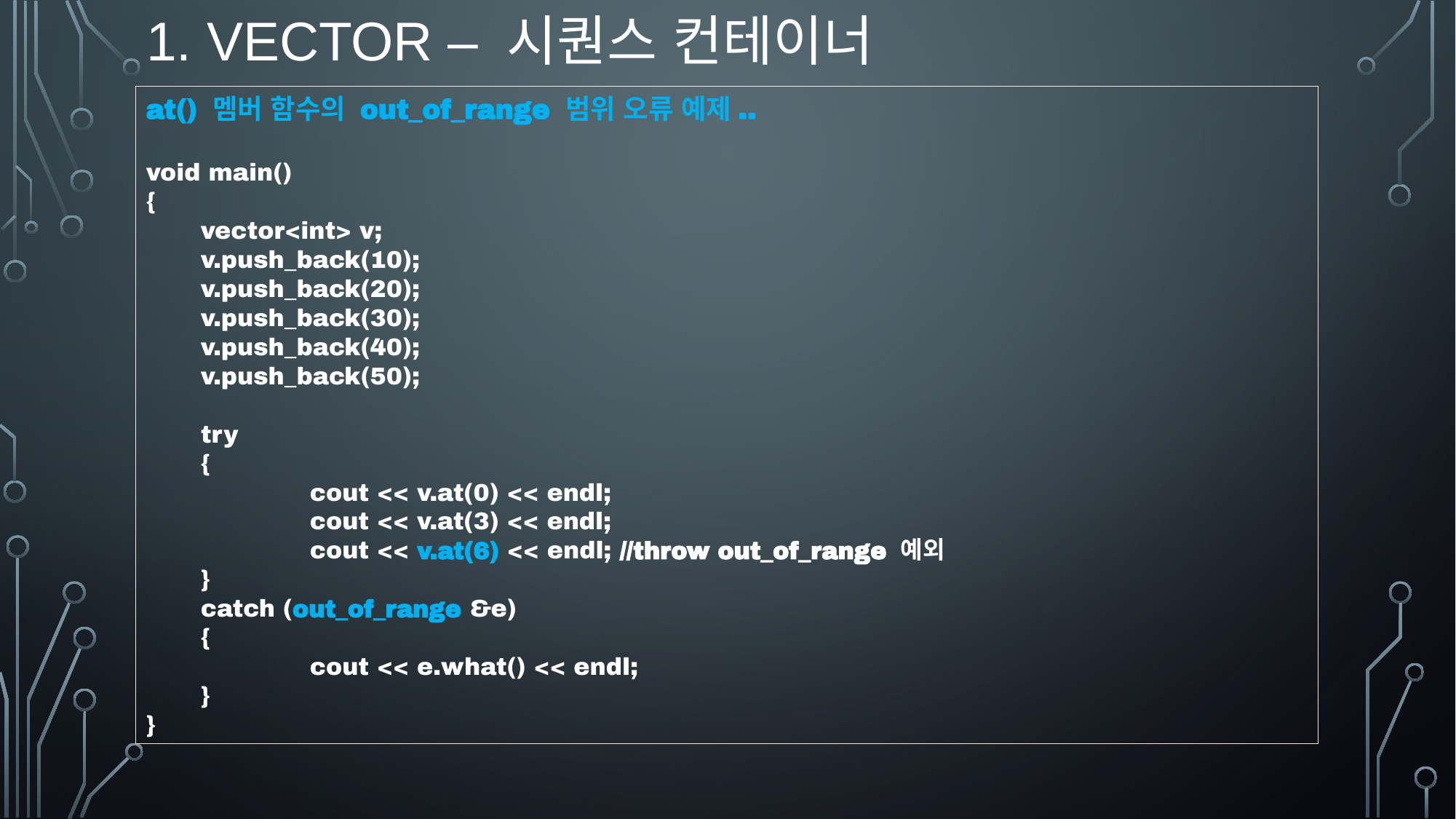

# 1. Vector – 시퀀스 컨테이너
at() 멤버 함수의 out_of_range 범위 오류 예제..

void main()
{
vector<int> v;
v.push_back(10);
v.push_back(20);
v.push_back(30);
v.push_back(40);
v.push_back(50);

try
{
	cout << v.at(0) << endl;
	cout << v.at(3) << endl;
	cout << v.at(6) << endl; //throw out_of_range 예외
}
catch (out_of_range &e)
{
	cout << e.what() << endl;
}
}